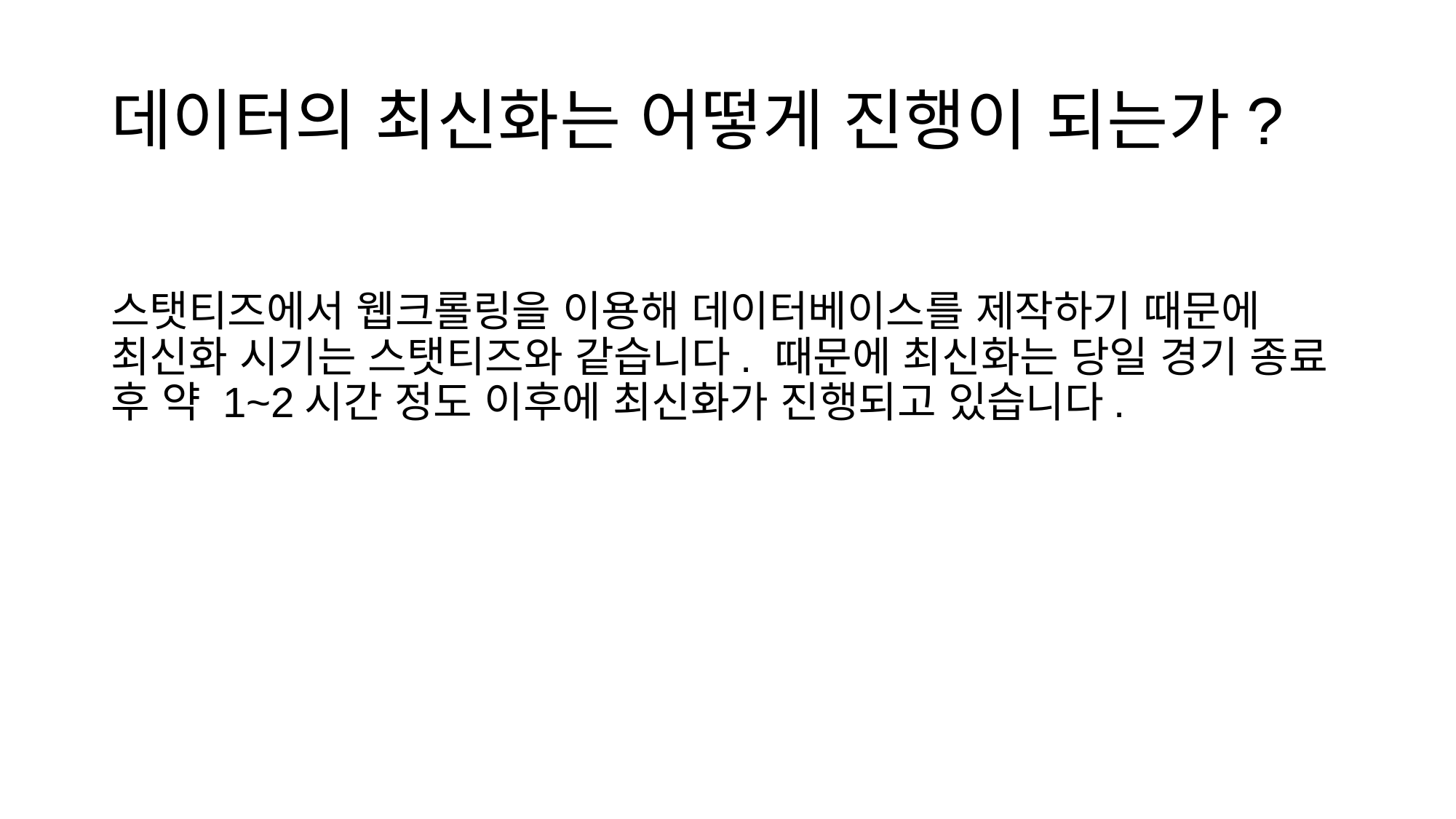

# 데이터의 최신화는 어떻게 진행이 되는가?

스탯티즈에서 웹크롤링을 이용해 데이터베이스를 제작하기 때문에 최신화 시기는 스탯티즈와 같습니다. 때문에 최신화는 당일 경기 종료 후 약 1~2시간 정도 이후에 최신화가 진행되고 있습니다.